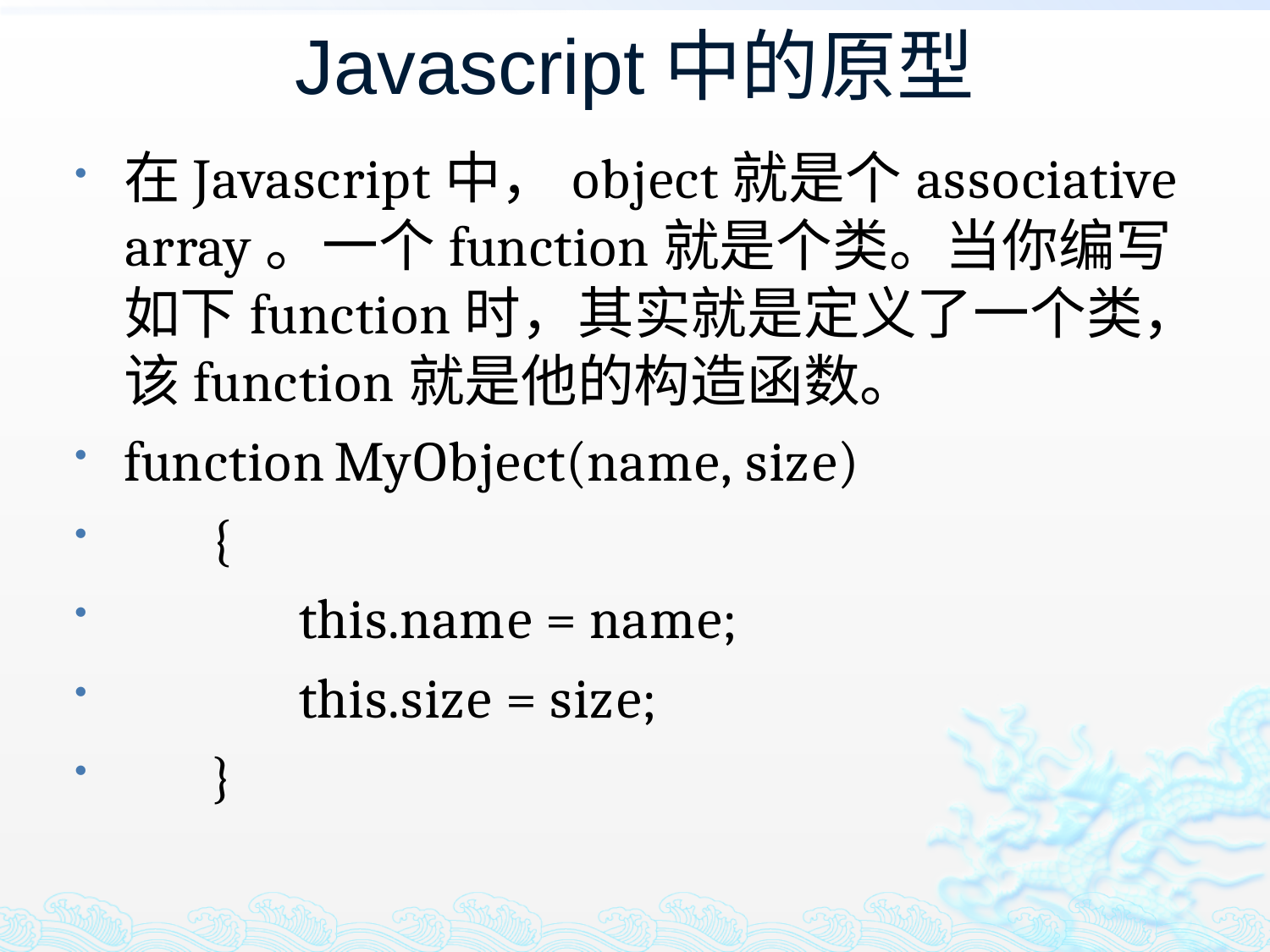

# Javascript中的原型
在Javascript中，object就是个associative array。一个function就是个类。当你编写如下function时，其实就是定义了一个类，该function就是他的构造函数。
function MyObject(name, size)
       {
              this.name = name;
              this.size = size;
       }